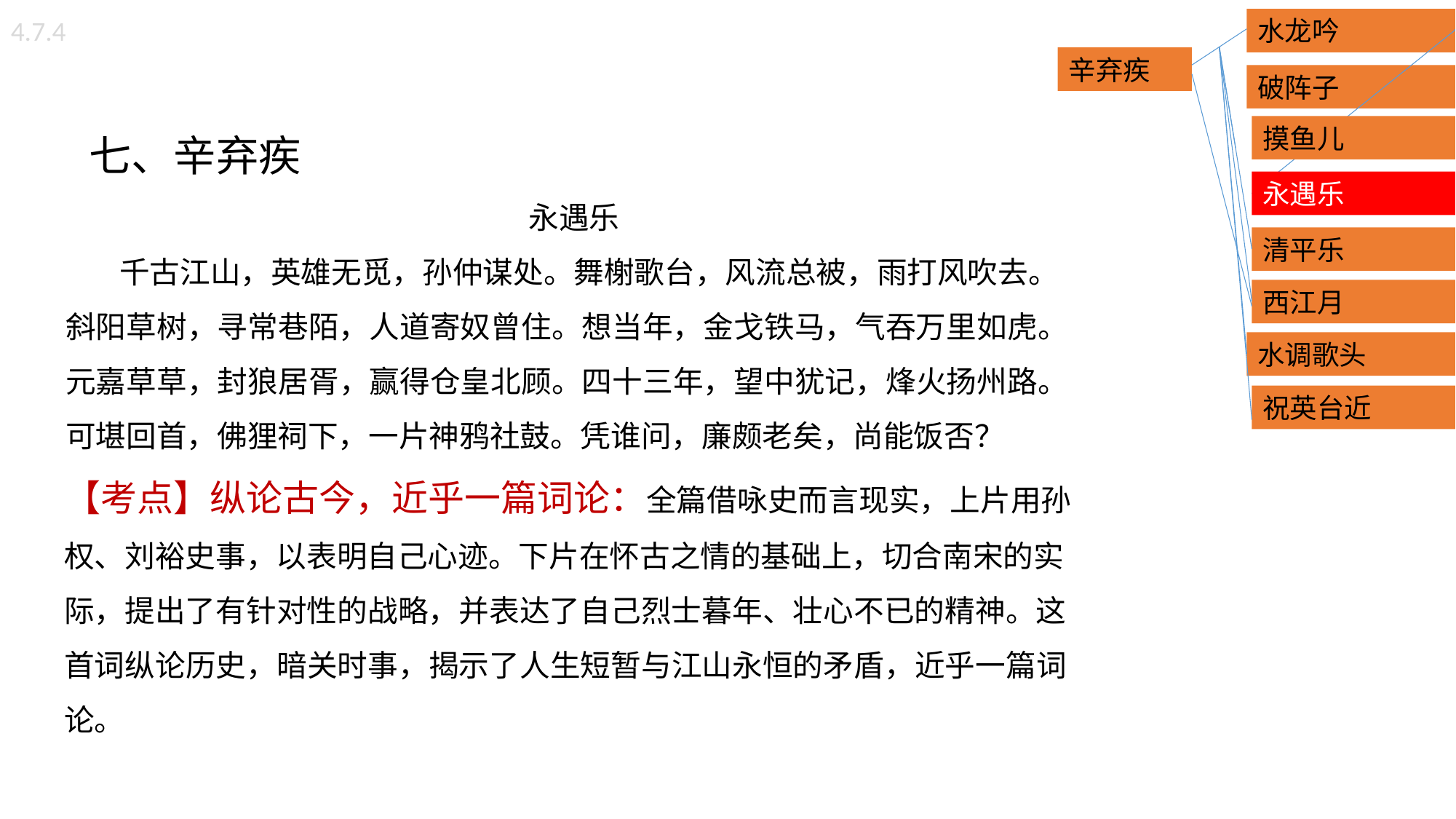

4.7.4
水龙吟
辛弃疾
破阵子
  七、辛弃疾
永遇乐
       千古江山，英雄无觅，孙仲谋处。舞榭歌台，风流总被，雨打风吹去。斜阳草树，寻常巷陌，人道寄奴曾住。想当年，金戈铁马，气吞万里如虎。  元嘉草草，封狼居胥，赢得仓皇北顾。四十三年，望中犹记，烽火扬州路。  可堪回首，佛狸祠下，一片神鸦社鼓。凭谁问，廉颇老矣，尚能饭否？
【考点】纵论古今，近乎一篇词论：全篇借咏史而言现实，上片用孙权、刘裕史事，以表明自己心迹。下片在怀古之情的基础上，切合南宋的实际，提出了有针对性的战略，并表达了自己烈士暮年、壮心不已的精神。这首词纵论历史，暗关时事，揭示了人生短暂与江山永恒的矛盾，近乎一篇词论。
摸鱼儿
永遇乐
清平乐
西江月
水调歌头
祝英台近